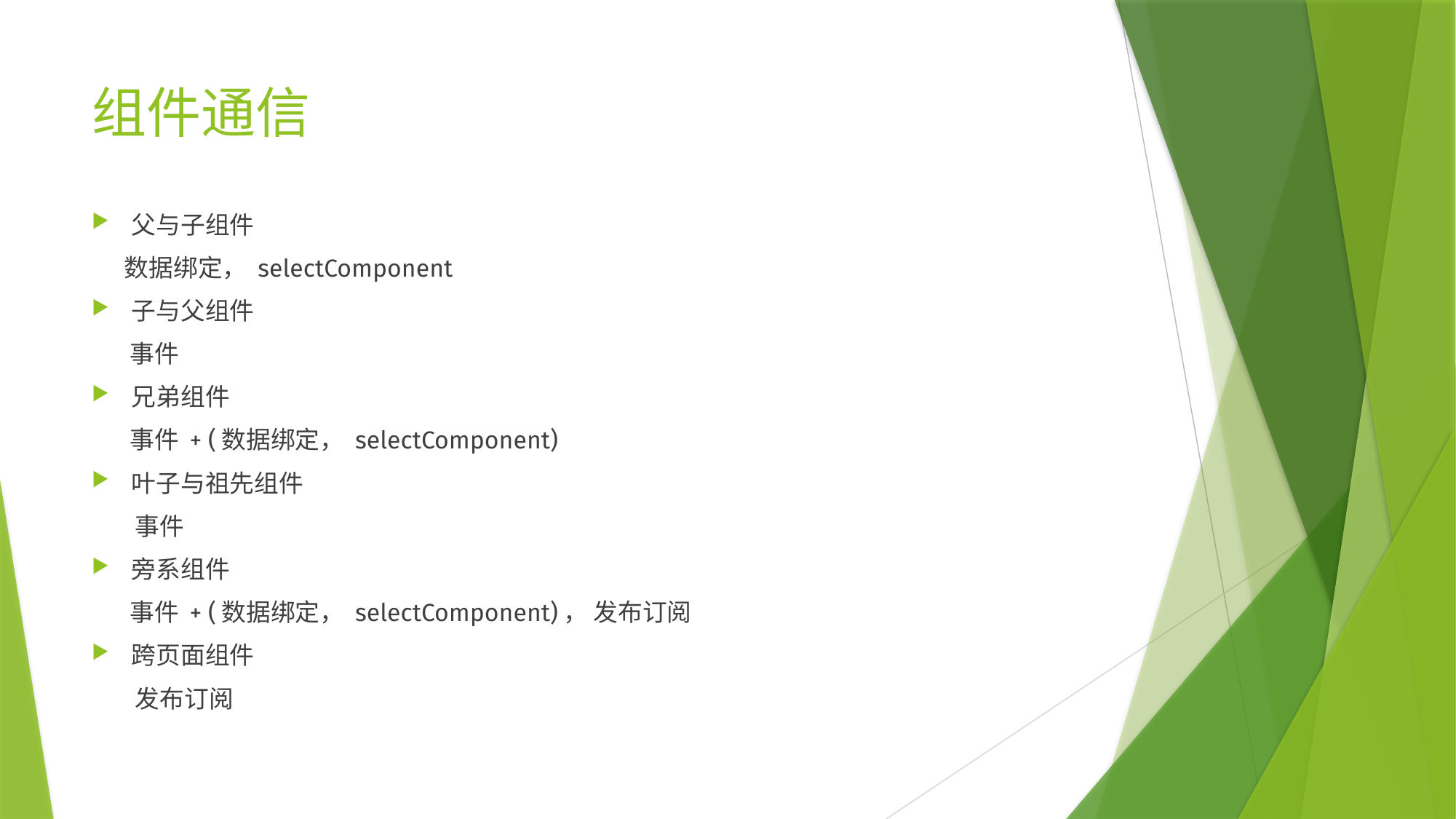

# 组件通信
父与子组件
     数据绑定， selectComponent
子与父组件
      事件
兄弟组件
      事件 + (数据绑定， selectComponent)
叶子与祖先组件
       事件
旁系组件
      事件 + (数据绑定， selectComponent)， 发布订阅
跨页面组件
       发布订阅